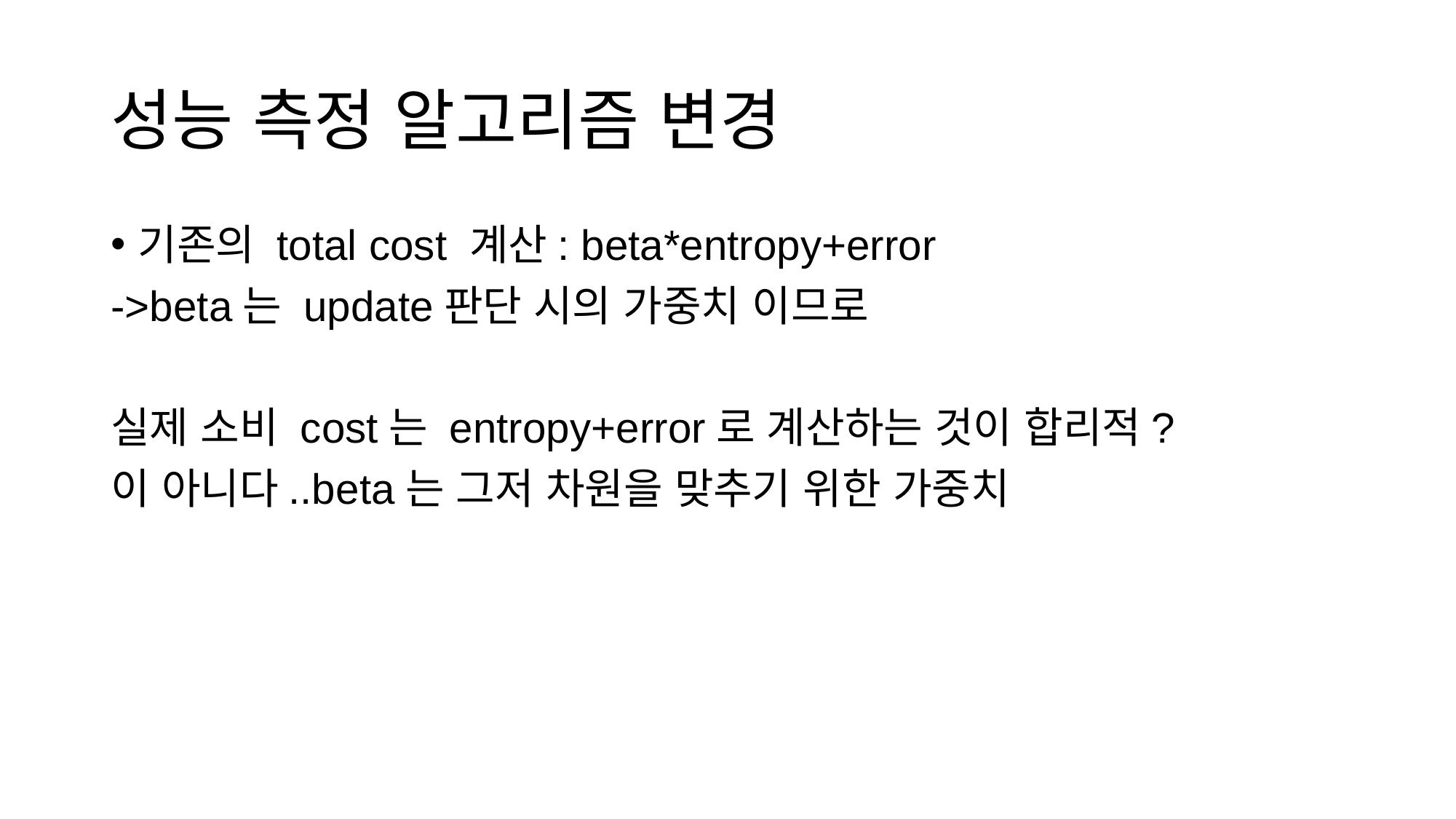

# 성능 측정 알고리즘 변경
기존의 total cost 계산: beta*entropy+error
->beta는 update판단 시의 가중치 이므로

실제 소비 cost는 entropy+error로 계산하는 것이 합리적?
이 아니다..beta는 그저 차원을 맞추기 위한 가중치